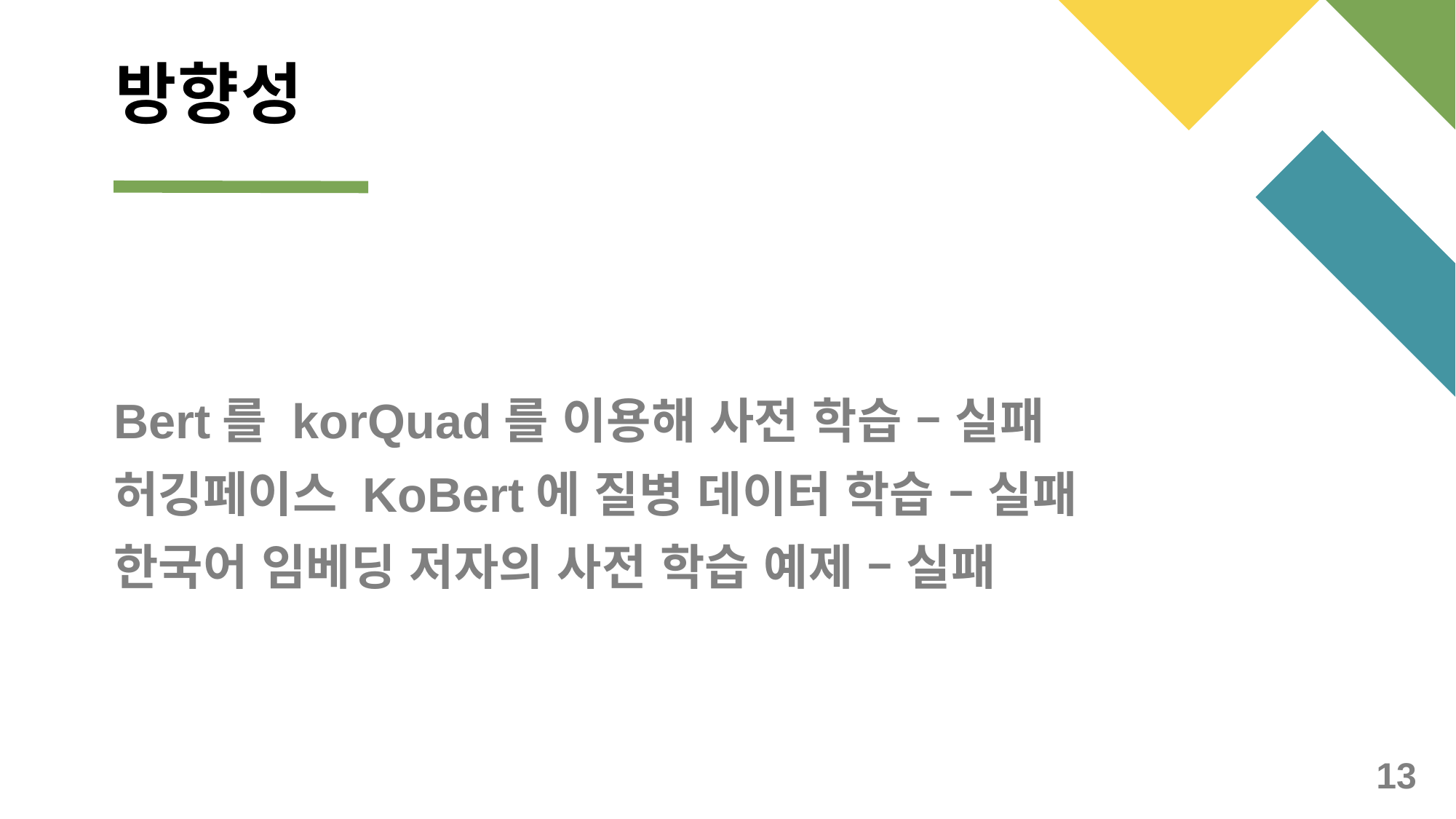

# 방향성
Bert를 korQuad를 이용해 사전 학습 – 실패
허깅페이스 KoBert에 질병 데이터 학습 – 실패
한국어 임베딩 저자의 사전 학습 예제 – 실패
13